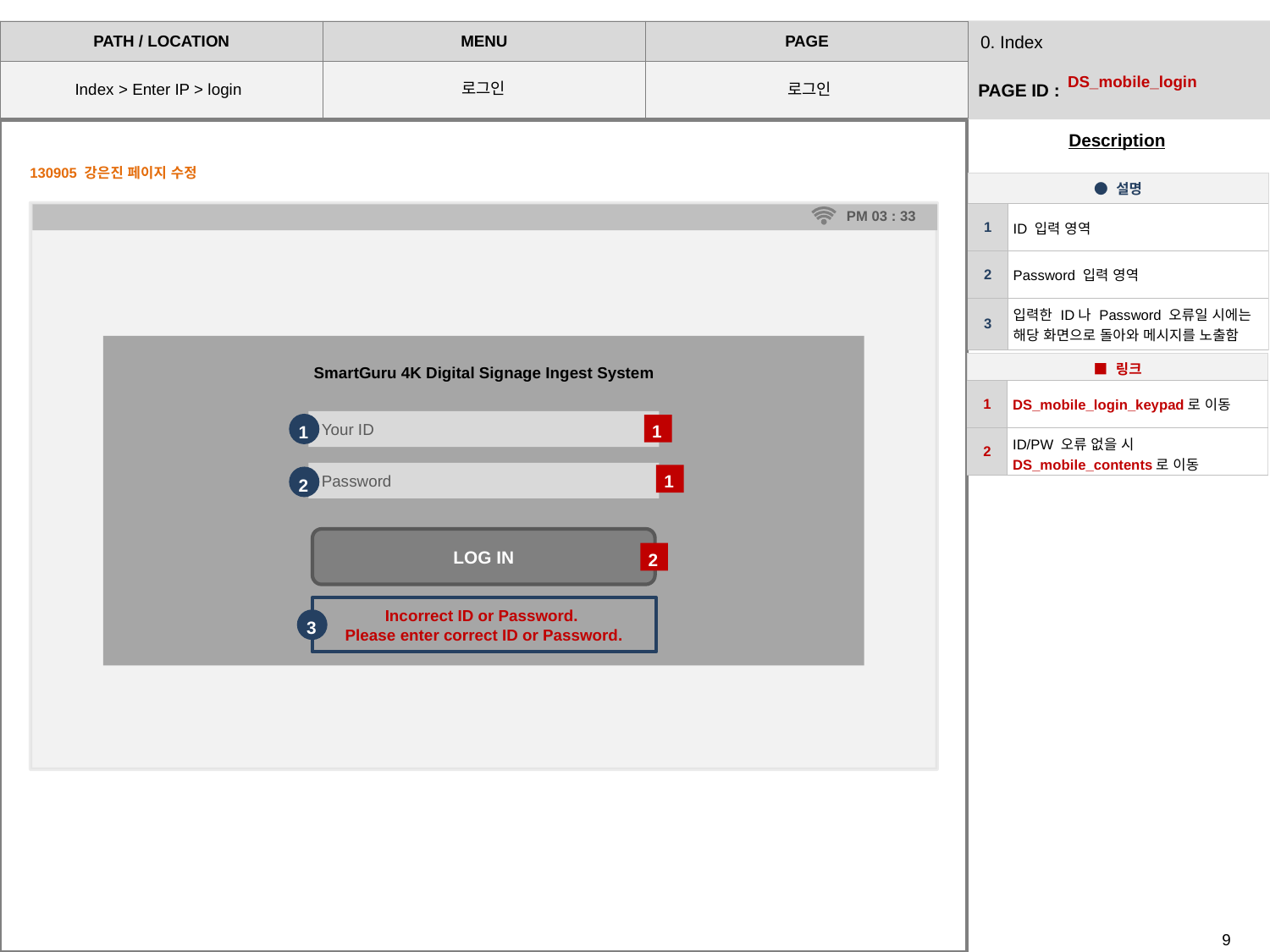

0. Index

DS_mobile_login
로그인
로그인
Index > Enter IP > login
130905 강은진 페이지 수정
| ● 설명 |  |
| --- | --- |
| 1 | ID 입력 영역 |
| 2 | Password 입력 영역 |
| 3 | 입력한 ID나 Password 오류일 시에는 해당 화면으로 돌아와 메시지를 노출함 |
PM 03 : 33

SmartGuru 4K Digital Signage Ingest System

Your ID

Password
LOG IN
| ■ 링크 |  |
| --- | --- |
| 1 | DS\_mobile\_login\_keypad로 이동 |
| 2 | ID/PW 오류 없을 시 DS\_mobile\_contents로 이동 |
1

1

1

2

2

Incorrect ID or Password.
Please enter correct ID or Password.
3

9